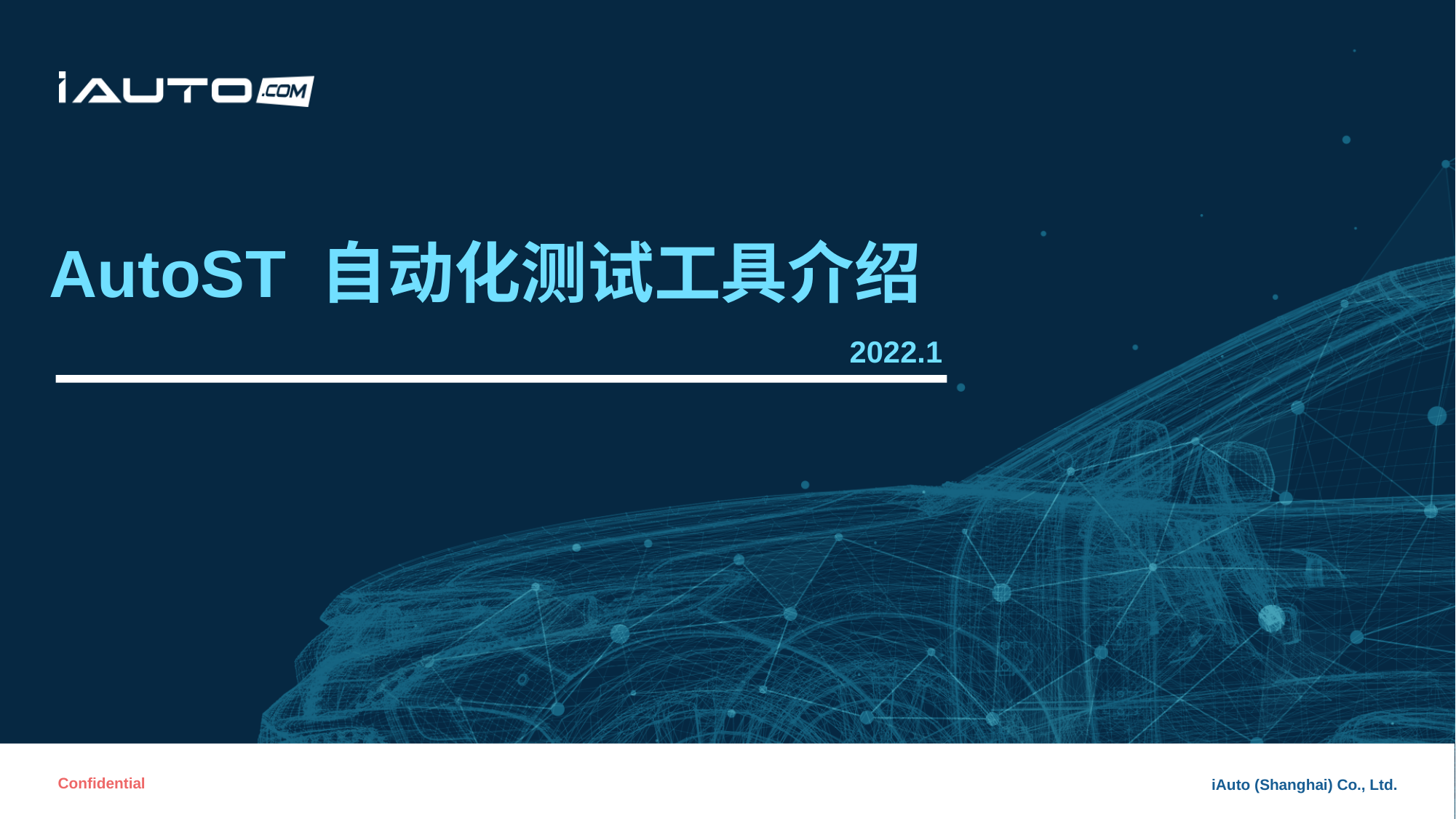

AutoST 自动化测试工具介绍
2022.1

Confidential
iAuto (Shanghai) Co., Ltd.